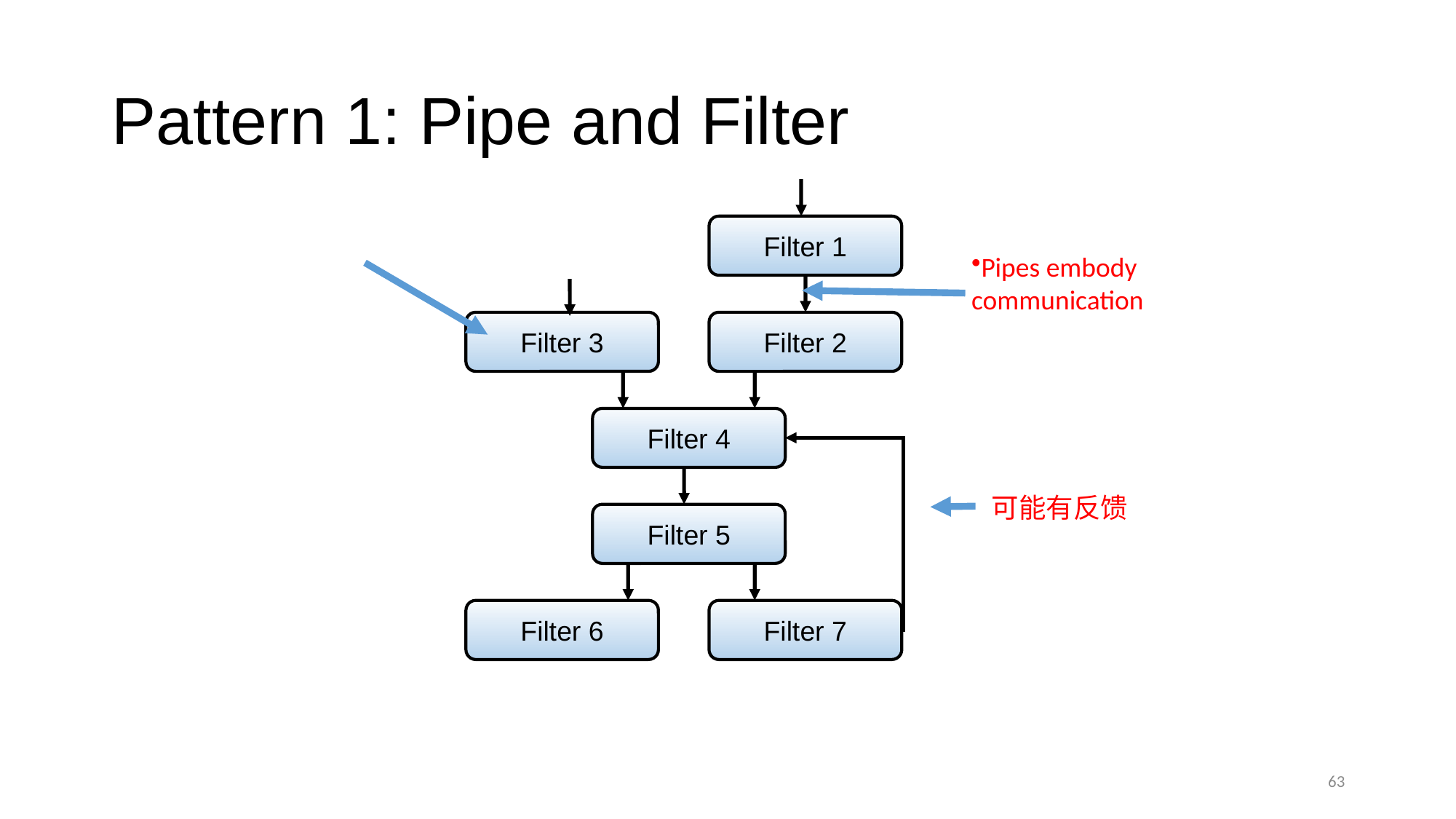

# Pattern 1: Pipe and Filter

Filter 1
Pipes embody communication

Filter 3
Filter 2

Filter 4

可能有反馈
Filter 5

Filter 6
Filter 7
63